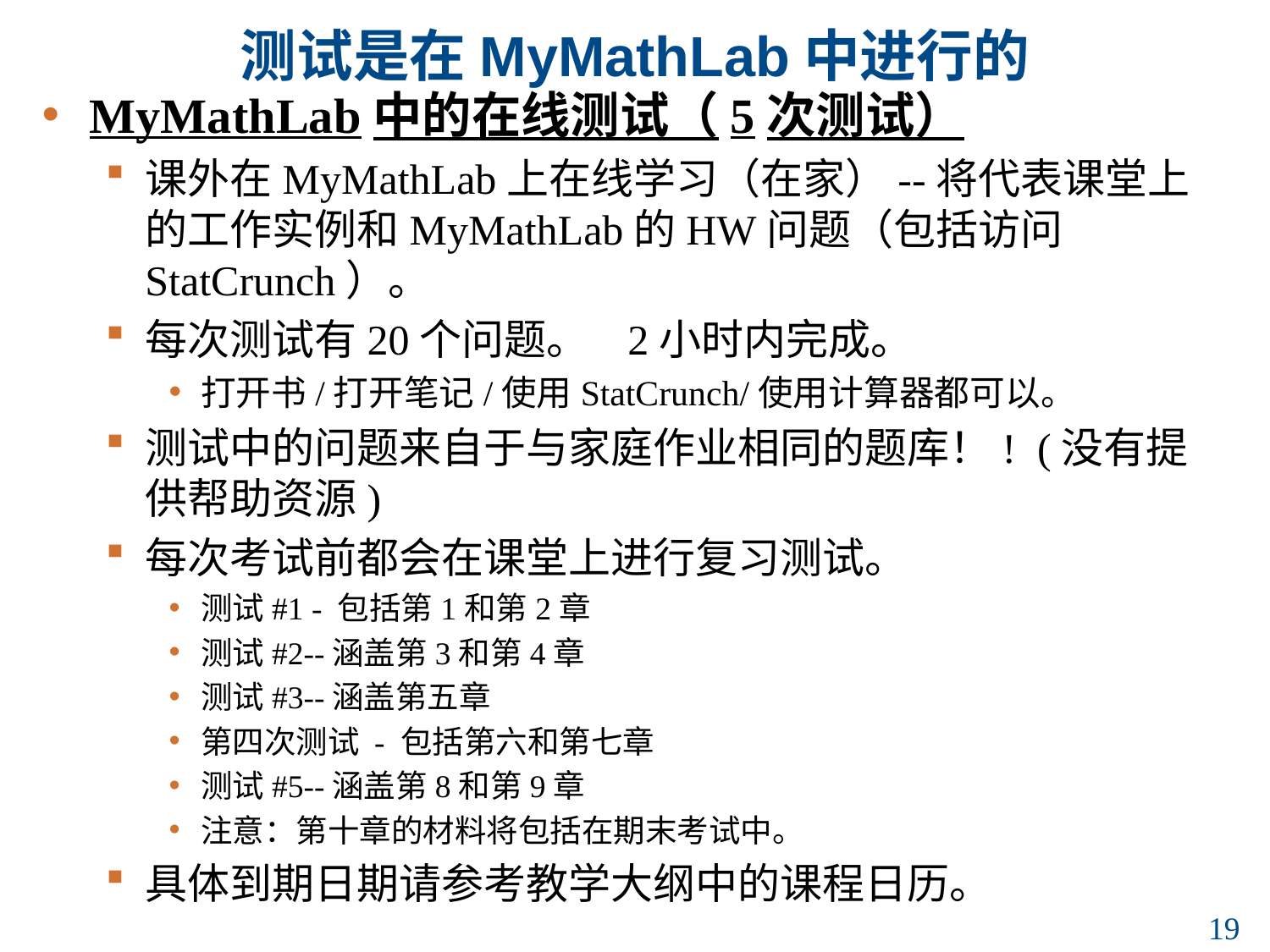

# 测试是在MyMathLab中进行的
MyMathLab中的在线测试（5次测试）
课外在MyMathLab上在线学习（在家）--将代表课堂上的工作实例和MyMathLab的HW问题（包括访问StatCrunch）。
每次测试有20个问题。   2小时内完成。
打开书/打开笔记/使用StatCrunch/使用计算器都可以。
测试中的问题来自于与家庭作业相同的题库！!  (没有提供帮助资源)
每次考试前都会在课堂上进行复习测试。
测试#1 - 包括第1和第2章
测试#2--涵盖第3和第4章
测试#3--涵盖第五章
第四次测试 - 包括第六和第七章
测试#5--涵盖第8和第9章
注意：第十章的材料将包括在期末考试中。
具体到期日期请参考教学大纲中的课程日历。
19